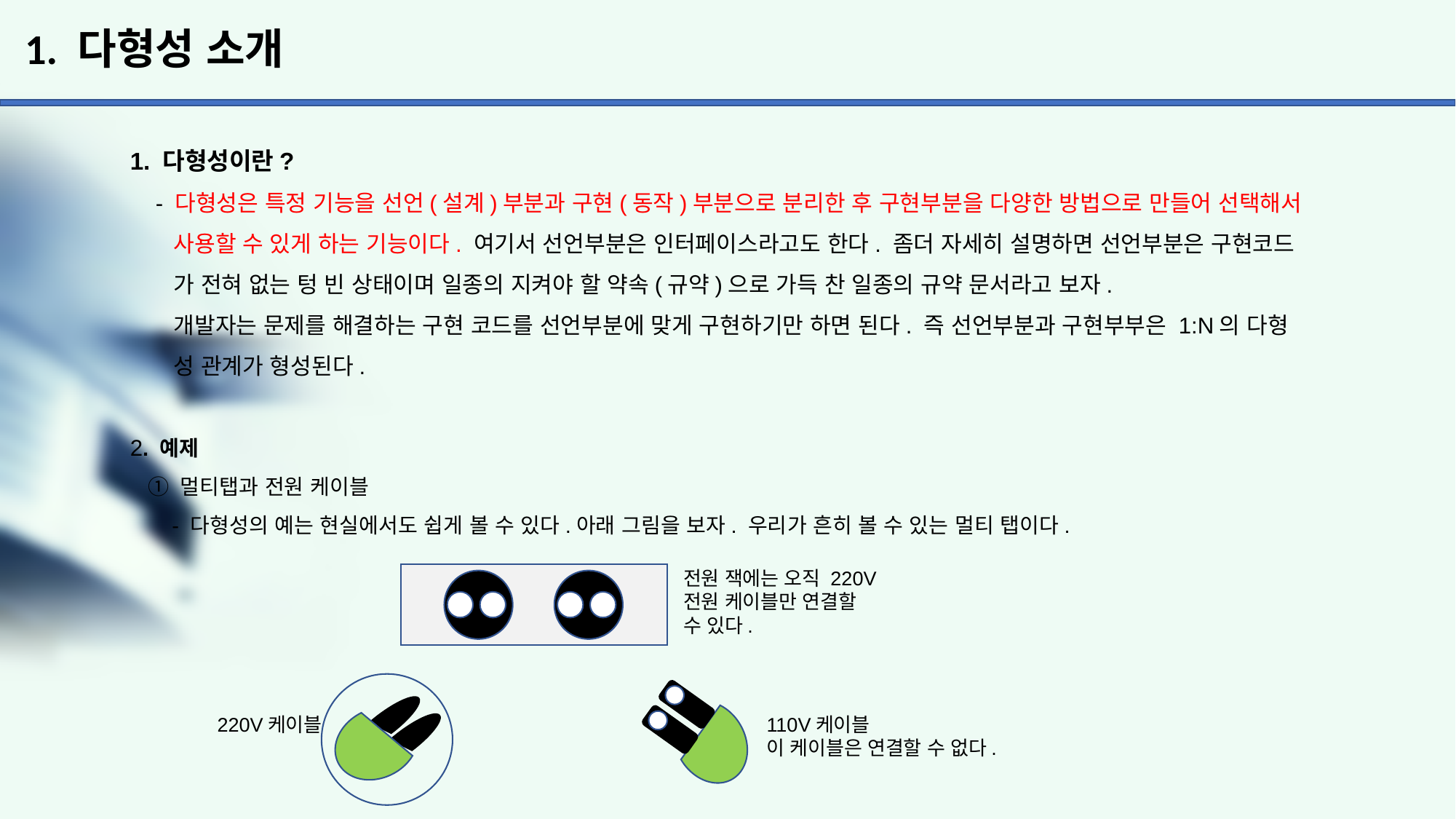

# 1. 다형성 소개
1. 다형성이란?
    - 다형성은 특정 기능을 선언(설계)부분과 구현(동작)부분으로 분리한 후 구현부분을 다양한 방법으로 만들어 선택해서
      사용할 수 있게 하는 기능이다. 여기서 선언부분은 인터페이스라고도 한다. 좀더 자세히 설명하면 선언부분은 구현코드
      가 전혀 없는 텅 빈 상태이며 일종의 지켜야 할 약속(규약)으로 가득 찬 일종의 규약 문서라고 보자.
      개발자는 문제를 해결하는 구현 코드를 선언부분에 맞게 구현하기만 하면 된다. 즉 선언부분과 구현부부은 1:N의 다형
      성 관계가 형성된다.

2. 예제
   ① 멀티탭과 전원 케이블
       - 다형성의 예는 현실에서도 쉽게 볼 수 있다.아래 그림을 보자. 우리가 흔히 볼 수 있는 멀티 탭이다.
전원 잭에는 오직 220V
전원 케이블만 연결할
수 있다.

220V케이블
110V케이블
이 케이블은 연결할 수 없다.